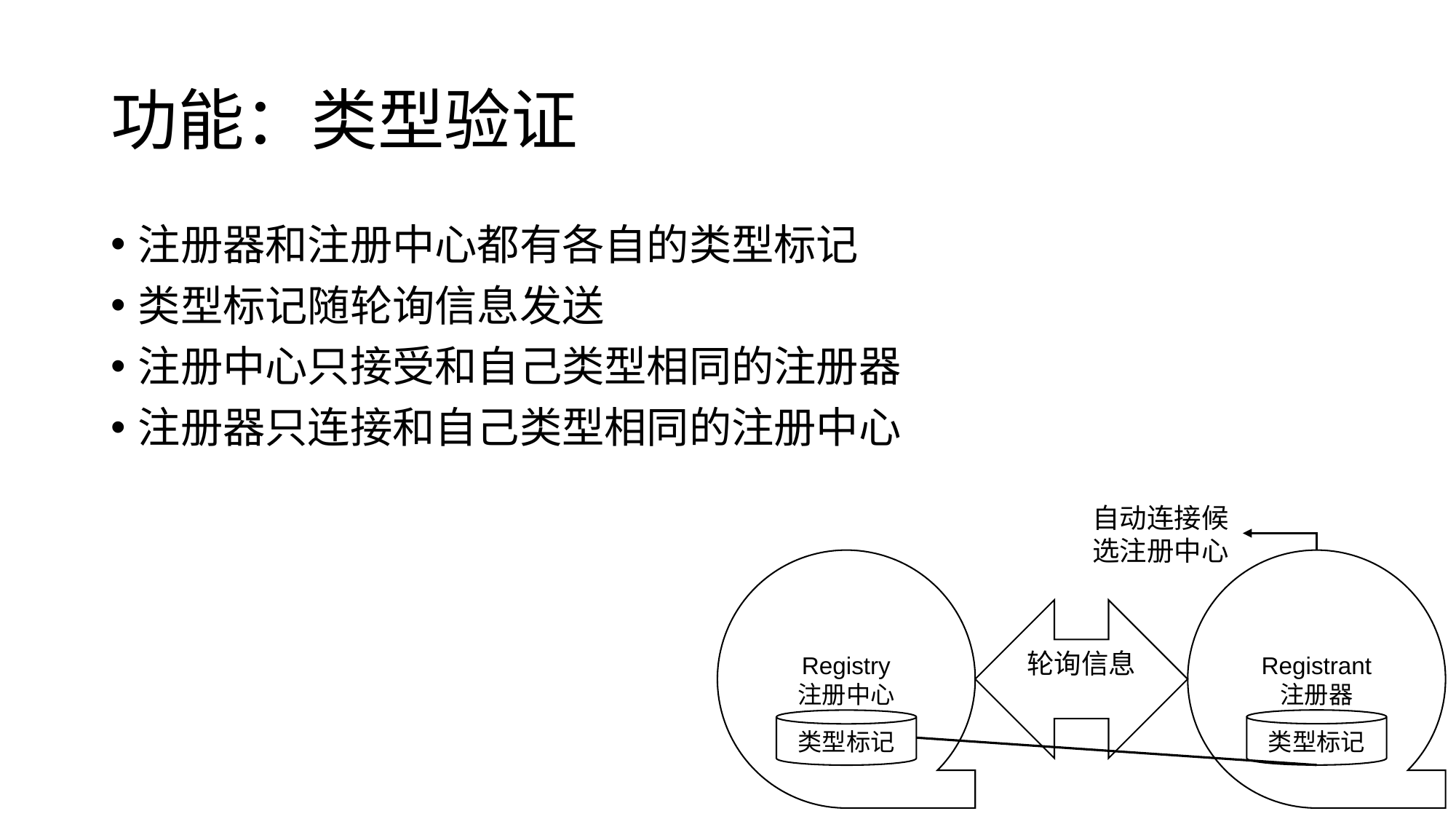

# 功能：类型验证
注册器和注册中心都有各自的类型标记
类型标记随轮询信息发送
注册中心只接受和自己类型相同的注册器
注册器只连接和自己类型相同的注册中心
自动连接候选注册中心
Registry
注册中心
Registrant
注册器
轮询信息

类型标记
类型标记